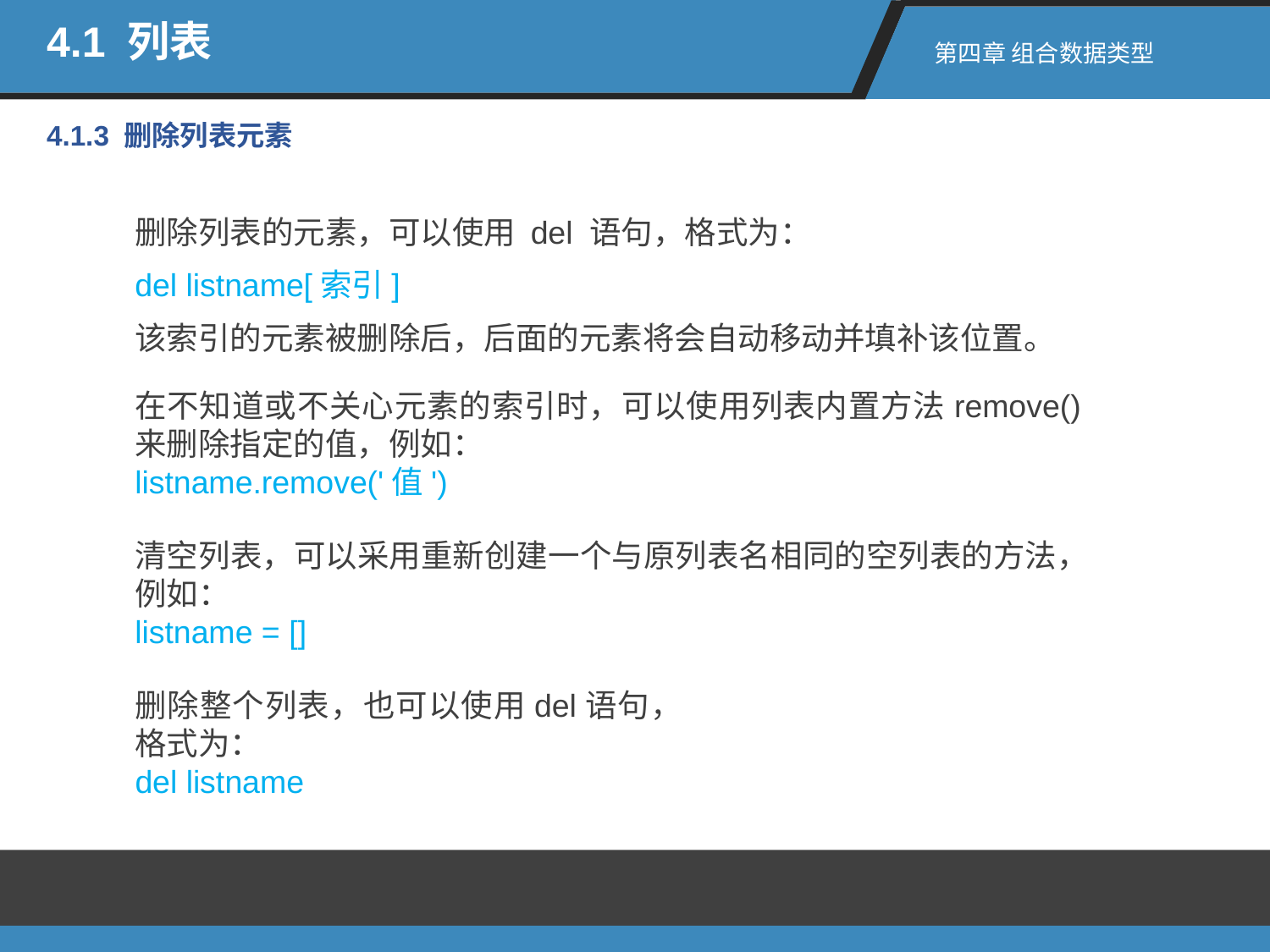

4.1 列表
第四章 组合数据类型
4.1.3 删除列表元素
删除列表的元素，可以使用 del 语句，格式为：
del listname[索引]
该索引的元素被删除后，后面的元素将会自动移动并填补该位置。
在不知道或不关心元素的索引时，可以使用列表内置方法remove()来删除指定的值，例如：
listname.remove('值')
清空列表，可以采用重新创建一个与原列表名相同的空列表的方法，例如：
listname = []
删除整个列表，也可以使用del语句，格式为：
del listname